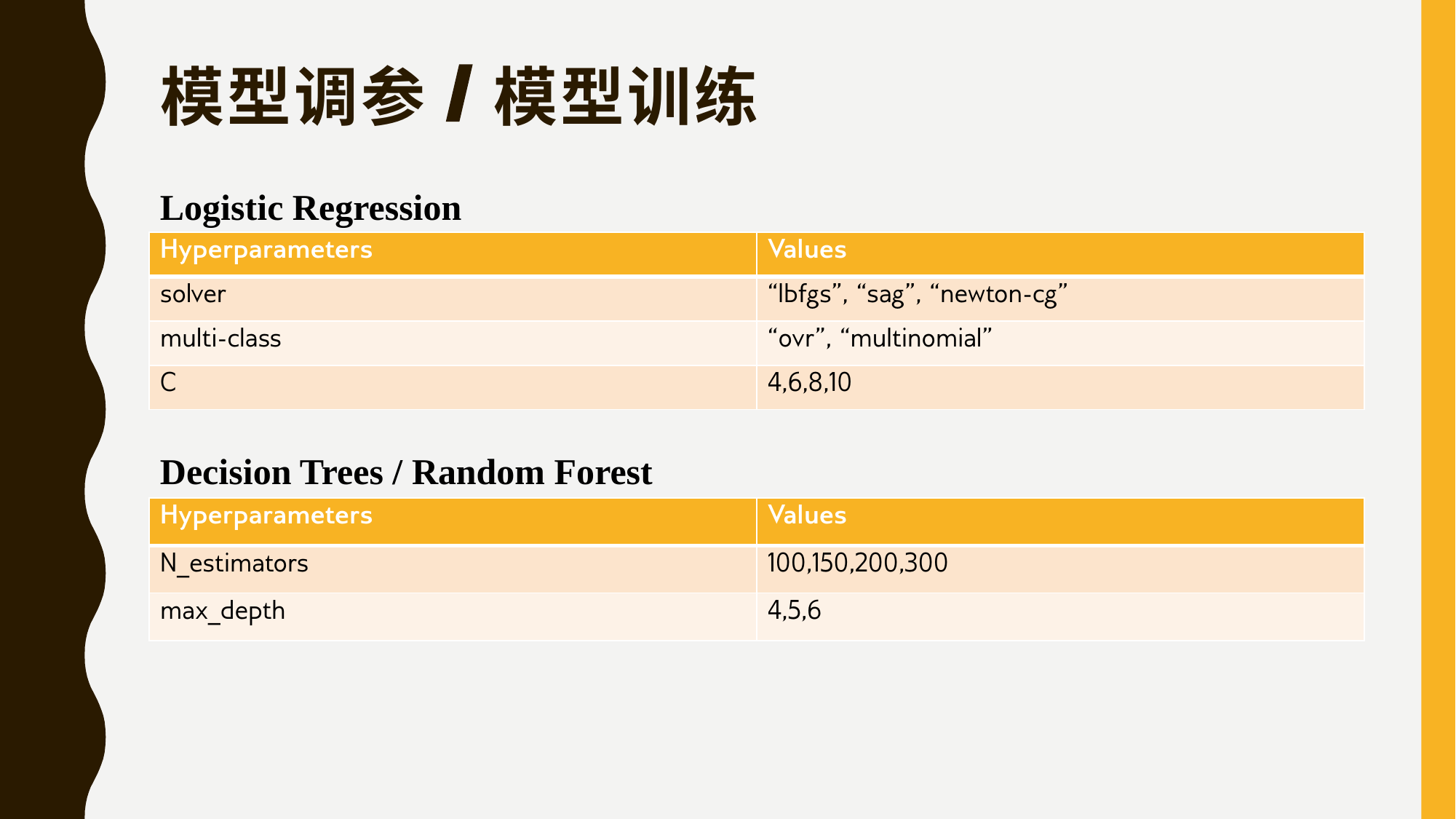

# 模型调参/模型训练
Logistic Regression
| Hyperparameters | Values |
| --- | --- |
| solver | “lbfgs”, “sag”, “newton-cg” |
| multi-class | “ovr”, “multinomial” |
| C | 4,6,8,10 |
Decision Trees / Random Forest
| Hyperparameters | Values |
| --- | --- |
| N\_estimators | 100,150,200,300 |
| max\_depth | 4,5,6 |